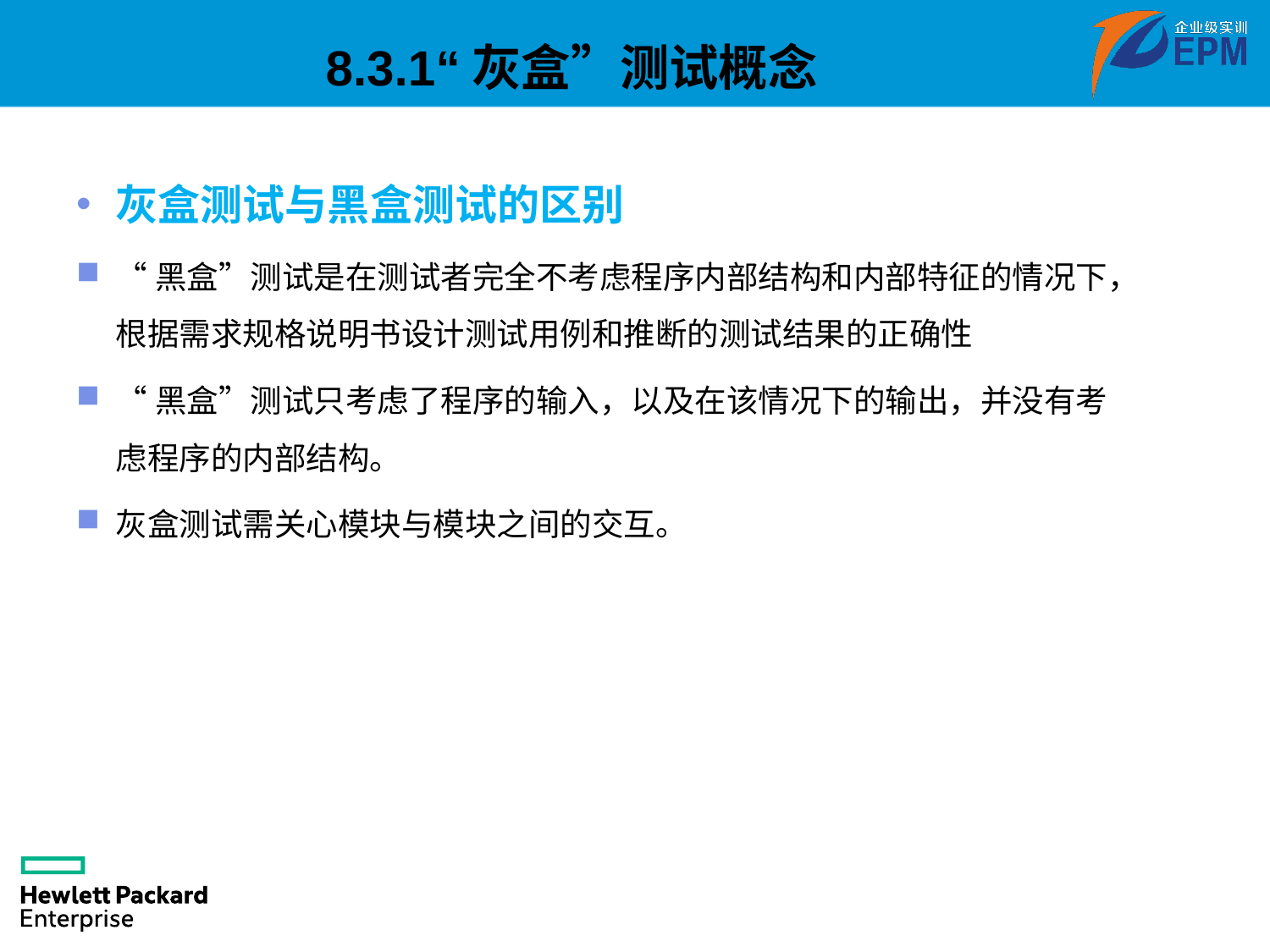

8.3.1“灰盒”测试概念
灰盒测试与黑盒测试的区别
“黑盒”测试是在测试者完全不考虑程序内部结构和内部特征的情况下，根据需求规格说明书设计测试用例和推断的测试结果的正确性
“黑盒”测试只考虑了程序的输入，以及在该情况下的输出，并没有考虑程序的内部结构。
灰盒测试需关心模块与模块之间的交互。